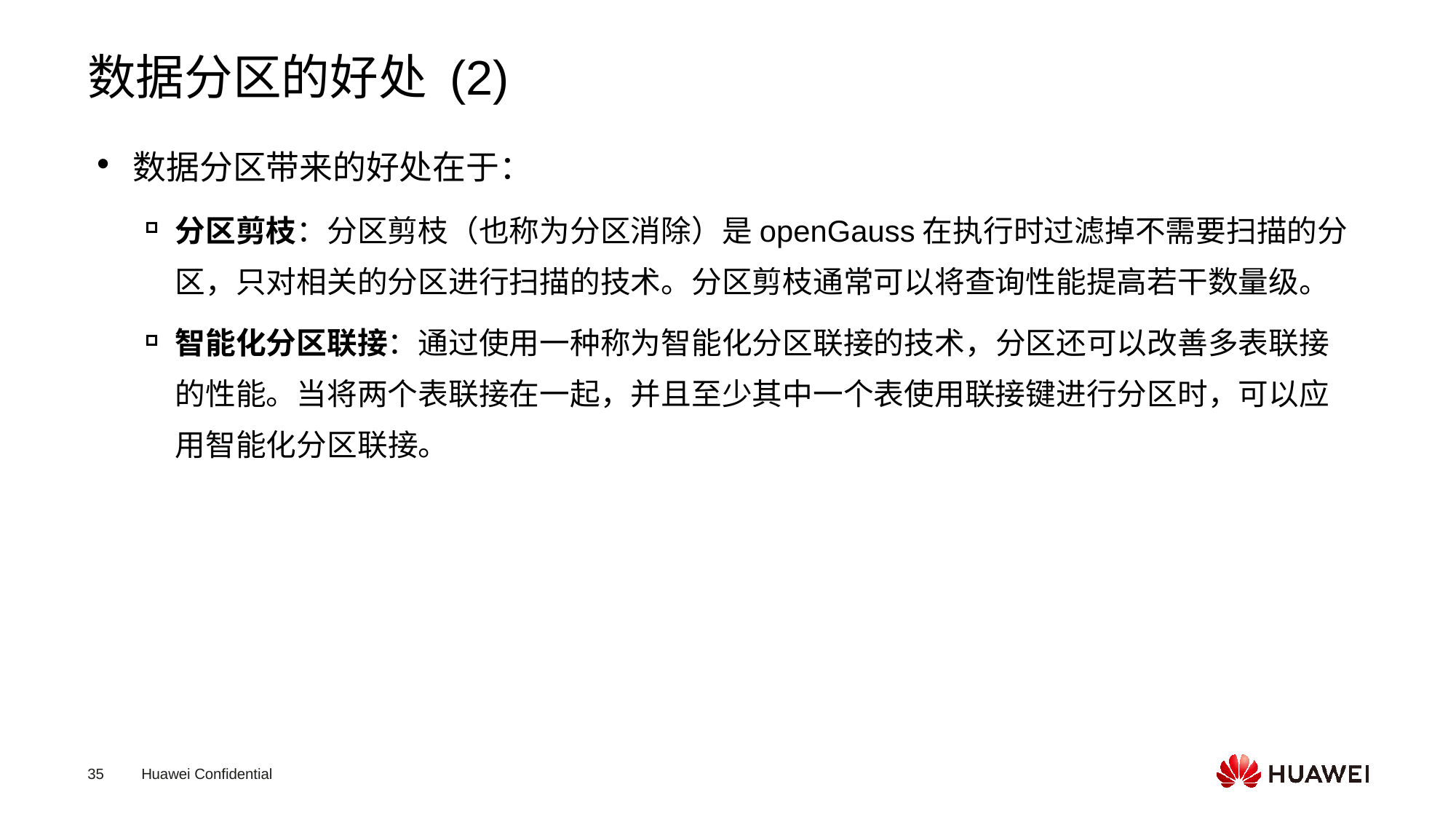

# 数据分区的好处 (2)
数据分区带来的好处在于：
分区剪枝：分区剪枝（也称为分区消除）是openGauss在执行时过滤掉不需要扫描的分区，只对相关的分区进行扫描的技术。分区剪枝通常可以将查询性能提高若干数量级。
智能化分区联接：通过使用一种称为智能化分区联接的技术，分区还可以改善多表联接的性能。当将两个表联接在一起，并且至少其中一个表使用联接键进行分区时，可以应用智能化分区联接。